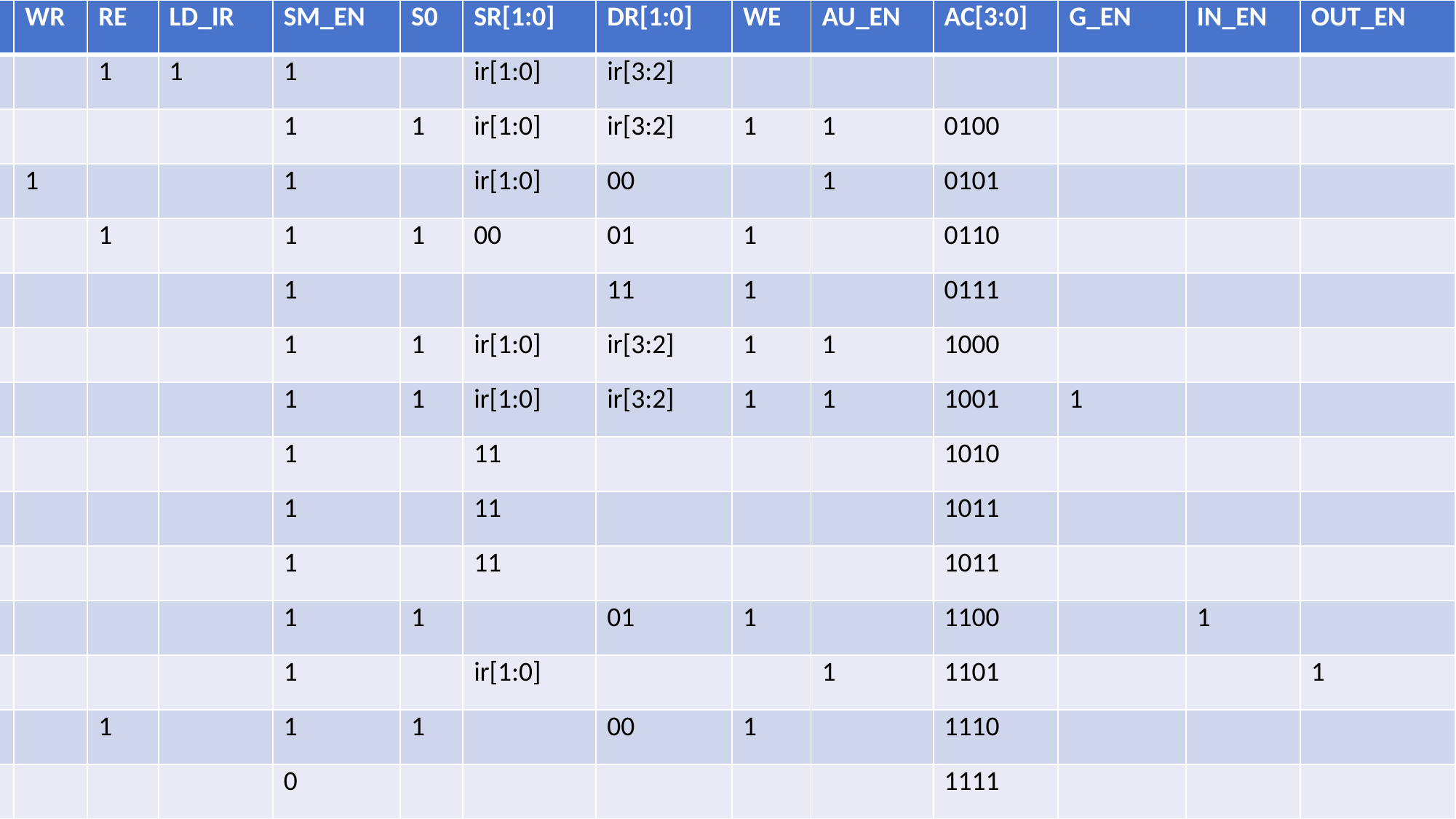

| 指令 | LD\_PC | IN\_PC | S[2:1] | WR | RE | LD\_IR | SM\_EN | S0 | SR[1:0] | DR[1:0] | WE | AU\_EN | AC[3:0] | G\_EN | IN\_EN | OUT\_EN |
| --- | --- | --- | --- | --- | --- | --- | --- | --- | --- | --- | --- | --- | --- | --- | --- | --- |
| SM = 0 |  | 1 | 00 |  | 1 | 1 | 1 |  | ir[1:0] | ir[3:2] |  |  |  |  |  |  |
| MOVA |  |  | 00 |  |  |  | 1 | 1 | ir[1:0] | ir[3:2] | 1 | 1 | 0100 |  |  |  |
| MOVB |  |  | 10 | 1 |  |  | 1 |  | ir[1:0] | 00 |  | 1 | 0101 |  |  |  |
| MOVC |  |  | 01 |  | 1 |  | 1 | 1 | 00 | 01 | 1 |  | 0110 |  |  |  |
| MOVD |  |  | 00 |  |  |  | 1 |  |  | 11 | 1 |  | 0111 |  |  |  |
| ADD |  |  | 00 |  |  |  | 1 | 1 | ir[1:0] | ir[3:2] | 1 | 1 | 1000 |  |  |  |
| SUB |  |  | 00 |  |  |  | 1 | 1 | ir[1:0] | ir[3:2] | 1 | 1 | 1001 | 1 |  |  |
| JMP | 1 |  | 00 |  |  |  | 1 |  | 11 |  |  |  | 1010 |  |  |  |
| JG(T) | 1 |  | 00 |  |  |  | 1 |  | 11 |  |  |  | 1011 |  |  |  |
| JG(F) |  |  | 00 |  |  |  | 1 |  | 11 |  |  |  | 1011 |  |  |  |
| IN |  |  | 00 |  |  |  | 1 | 1 |  | 01 | 1 |  | 1100 |  | 1 |  |
| OUT |  |  | 00 |  |  |  | 1 |  | ir[1:0] |  |  | 1 | 1101 |  |  | 1 |
| MOVI |  | 1 | 00 |  | 1 |  | 1 | 1 |  | 00 | 1 |  | 1110 |  |  |  |
| HALT |  |  | 00 |  |  |  | 0 |  |  |  |  |  | 1111 |  |  |  |